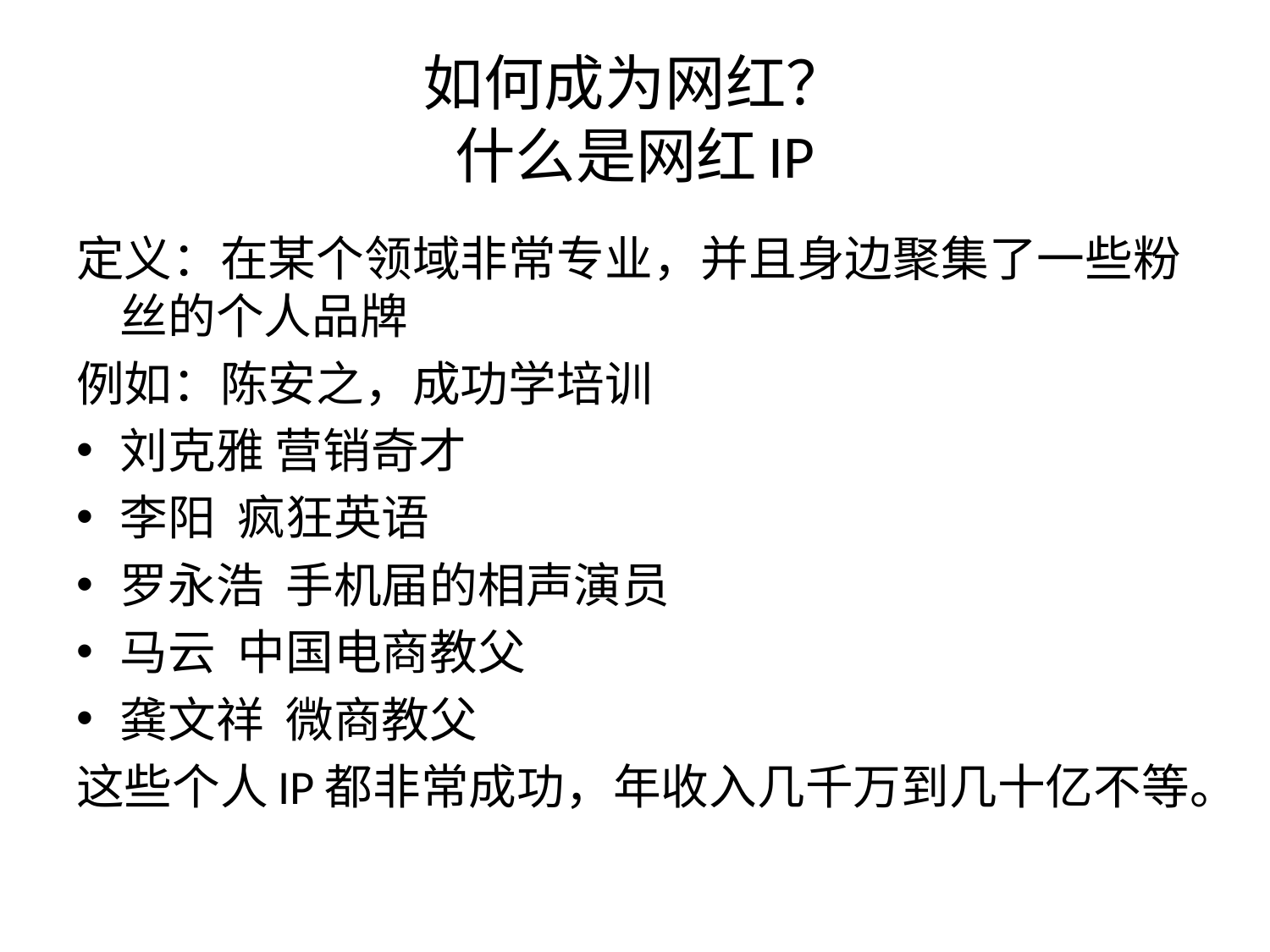

# 如何成为网红？ 什么是网红IP
定义：在某个领域非常专业，并且身边聚集了一些粉丝的个人品牌
例如：陈安之，成功学培训
刘克雅 营销奇才
李阳  疯狂英语
罗永浩  手机届的相声演员
马云  中国电商教父
龚文祥  微商教父
这些个人IP都非常成功，年收入几千万到几十亿不等。